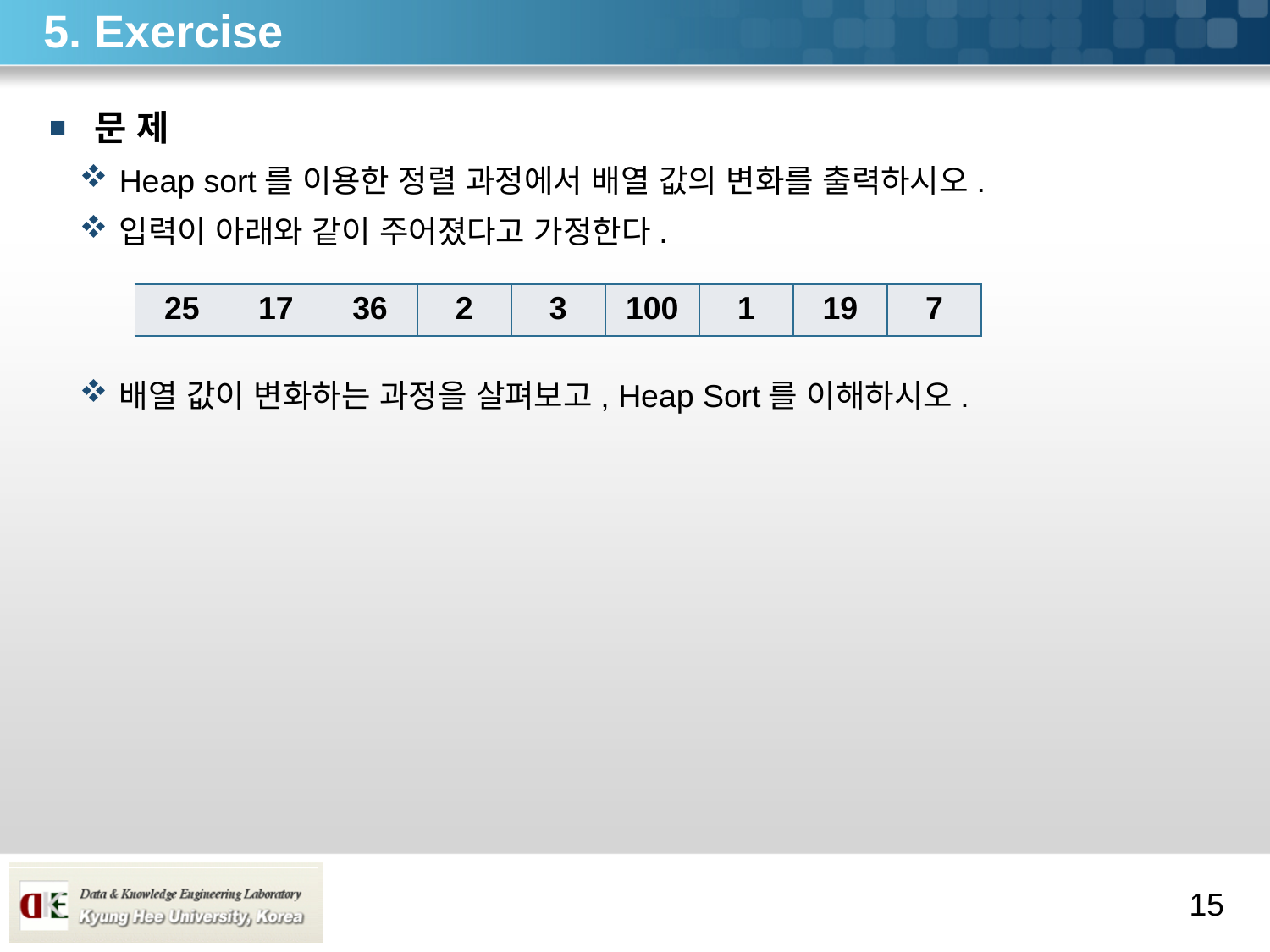

# 5. Exercise
문 제
Heap sort를 이용한 정렬 과정에서 배열 값의 변화를 출력하시오.
입력이 아래와 같이 주어졌다고 가정한다.

배열 값이 변화하는 과정을 살펴보고, Heap Sort를 이해하시오.
| 25 | 17 | 36 | 2 | 3 | 100 | 1 | 19 | 7 |
| --- | --- | --- | --- | --- | --- | --- | --- | --- |